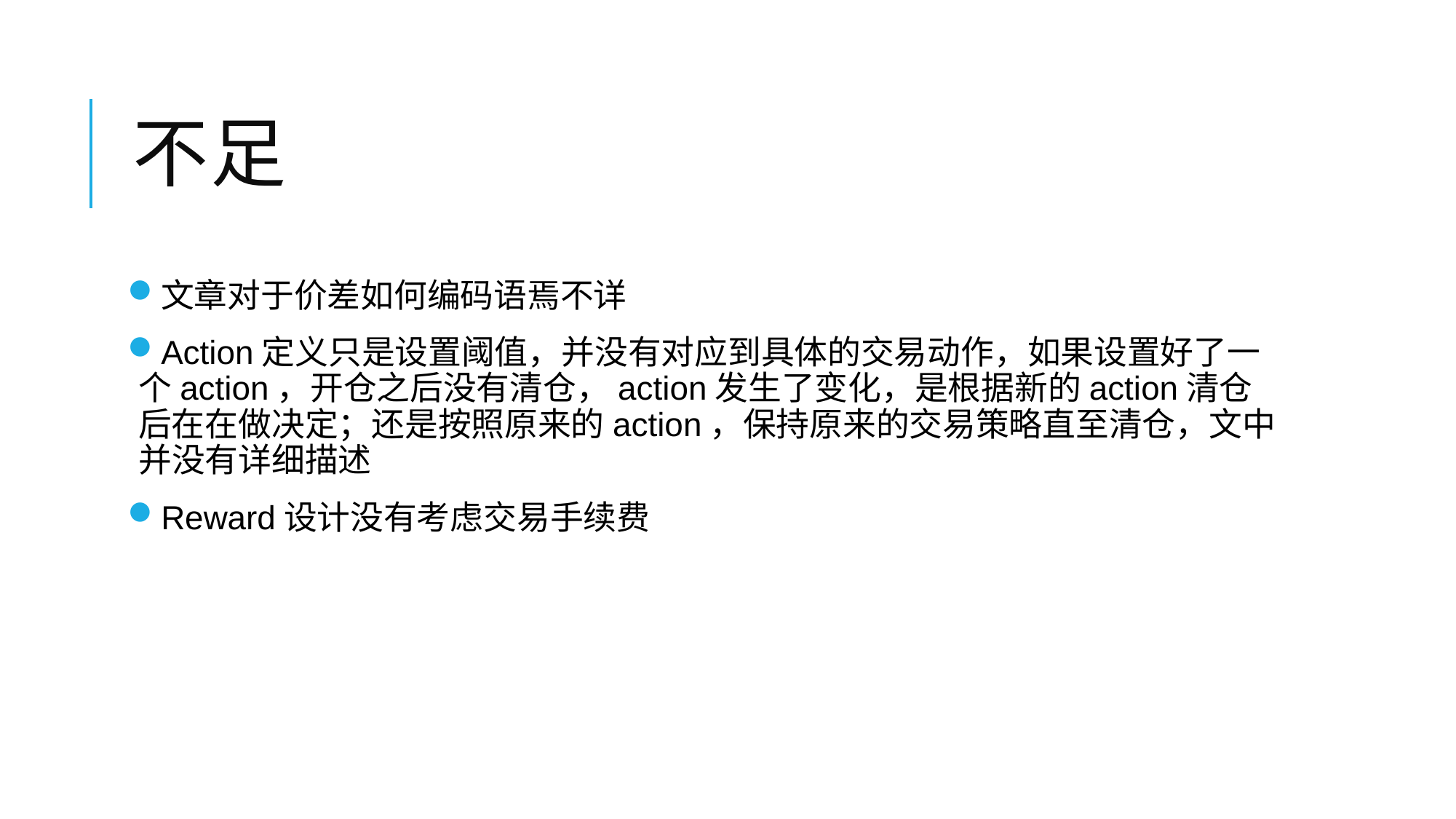

# 不足
文章对于价差如何编码语焉不详
Action定义只是设置阈值，并没有对应到具体的交易动作，如果设置好了一个action，开仓之后没有清仓，action发生了变化，是根据新的action清仓后在在做决定；还是按照原来的action，保持原来的交易策略直至清仓，文中并没有详细描述
Reward设计没有考虑交易手续费